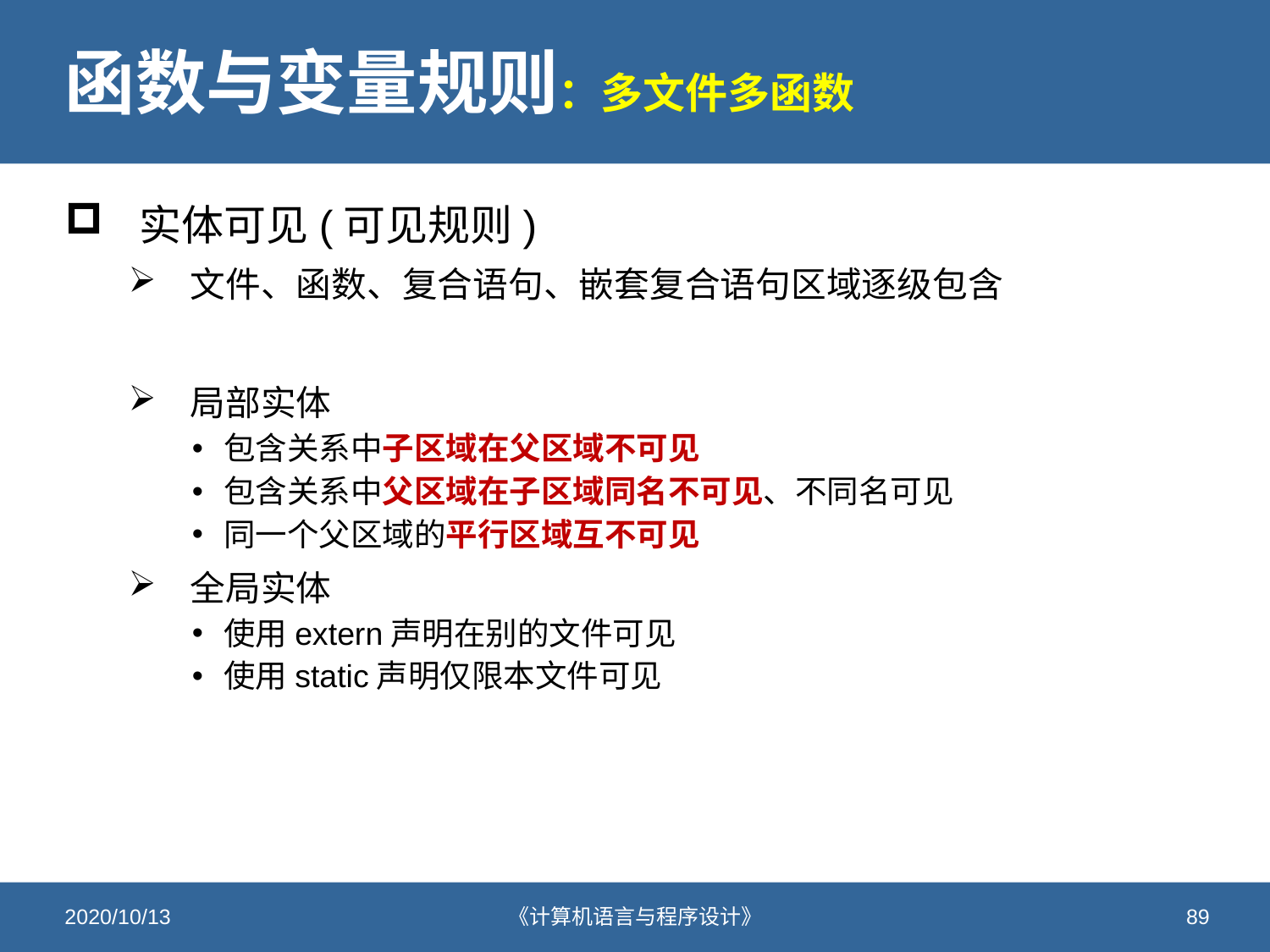

# 函数与变量规则：多文件多函数
实体可见(可见规则)
文件、函数、复合语句、嵌套复合语句区域逐级包含

局部实体
包含关系中子区域在父区域不可见
包含关系中父区域在子区域同名不可见、不同名可见
同一个父区域的平行区域互不可见
全局实体
使用extern声明在别的文件可见
使用static声明仅限本文件可见

2020/10/13
《计算机语言与程序设计》
89